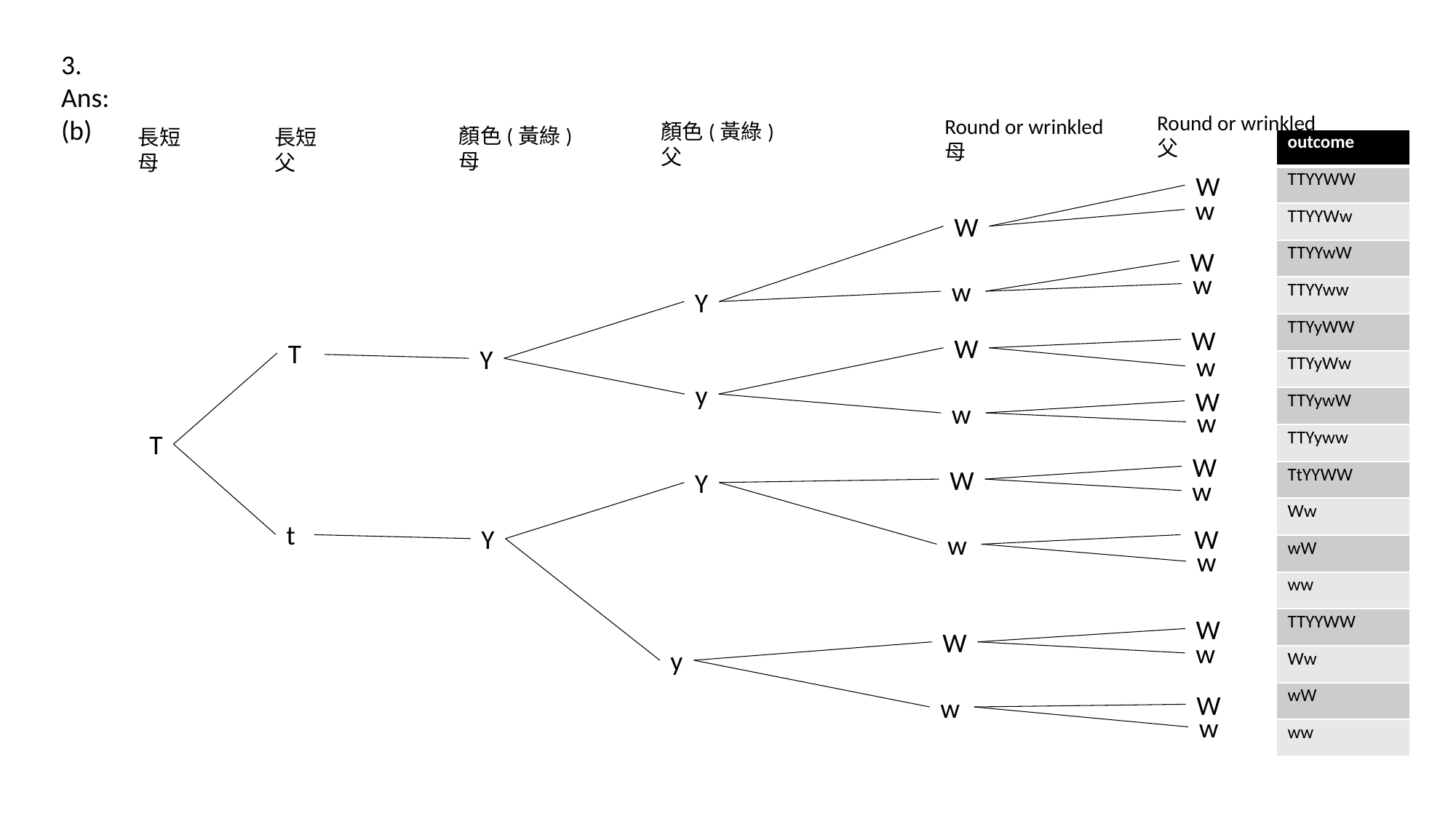

3.
Ans:
(b)

Round or wrinkled
父
Round or wrinkled
母
顏色(黃綠)
父
顏色(黃綠)
母
長短
母
長短
父
| outcome |
| --- |
| TTYYWW |
| TTYYWw |
| TTYYwW |
| TTYYww |
| TTYyWW |
| TTYyWw |
| TTYywW |
| TTYyww |
| TtYYWW |
| Ww |
| wW |
| ww |
| TTYYWW |
| Ww |
| wW |
| ww |
W
w
W
W
w
w
Y
W
W
T
Y
w
y
W
w
w
T
W
W
Y
w
t
Y
W
w
w
W
W
w
y
W
w
w